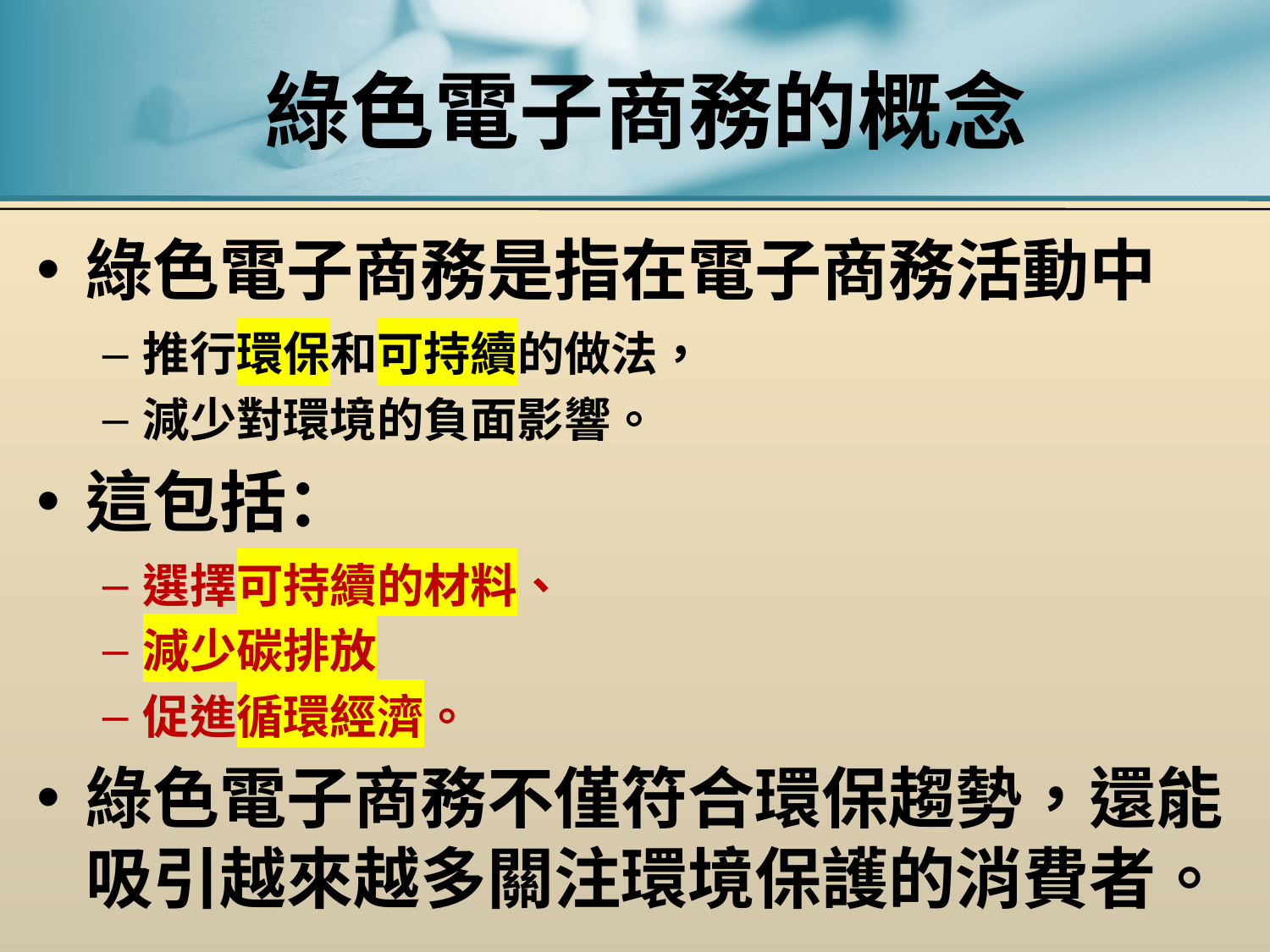

# 綠色電子商務的概念
綠色電子商務是指在電子商務活動中
推行環保和可持續的做法，
減少對環境的負面影響。
這包括：
選擇可持續的材料、
減少碳排放
促進循環經濟。
綠色電子商務不僅符合環保趨勢，還能吸引越來越多關注環境保護的消費者。